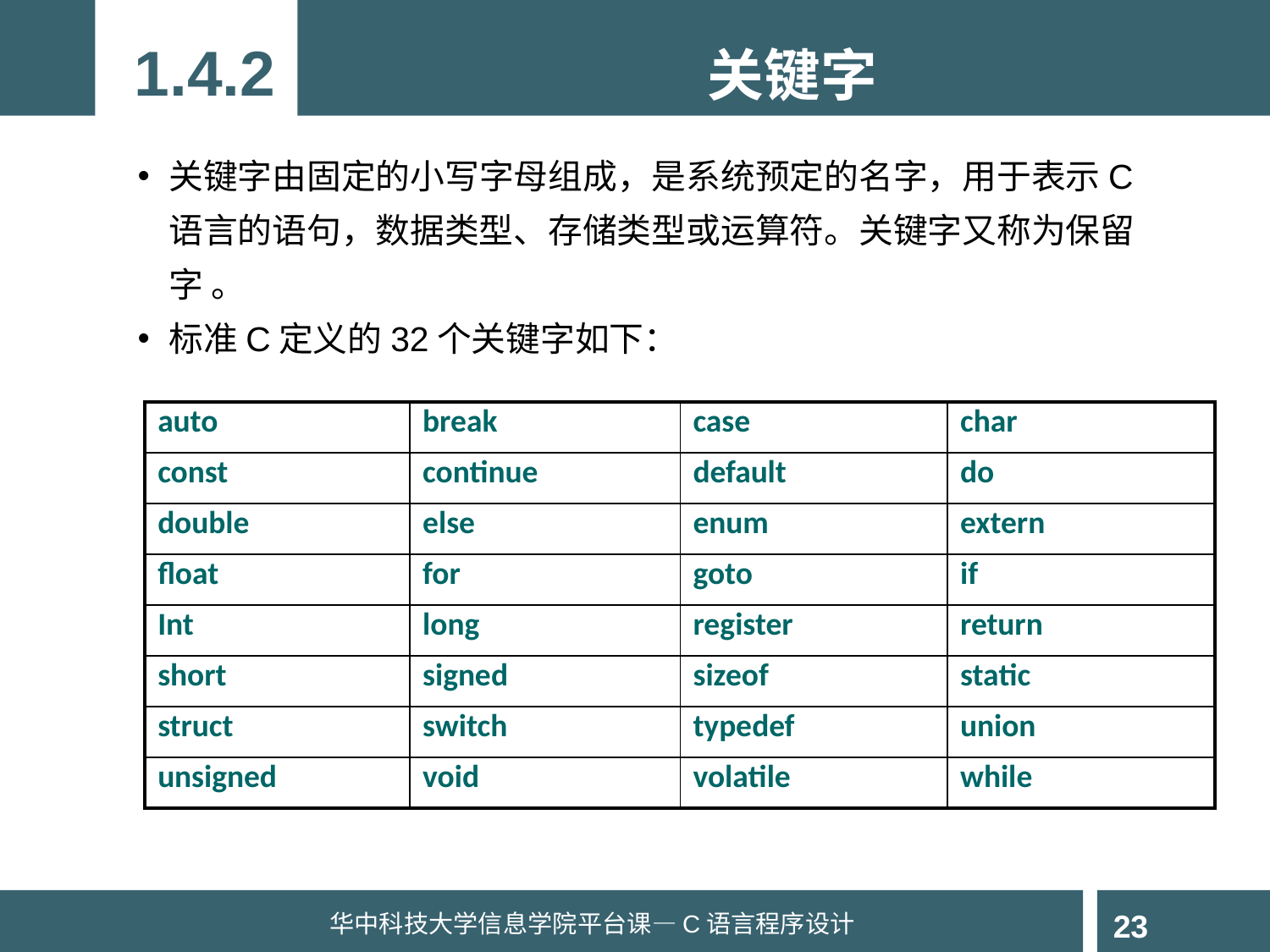

1.4.2
关键字
关键字由固定的小写字母组成，是系统预定的名字，用于表示C语言的语句，数据类型、存储类型或运算符。关键字又称为保留字 。
标准C定义的32个关键字如下：
| auto | break | case | char |
| --- | --- | --- | --- |
| const | continue | default | do |
| double | else | enum | extern |
| float | for | goto | if |
| Int | long | register | return |
| short | signed | sizeof | static |
| struct | switch | typedef | union |
| unsigned | void | volatile | while |